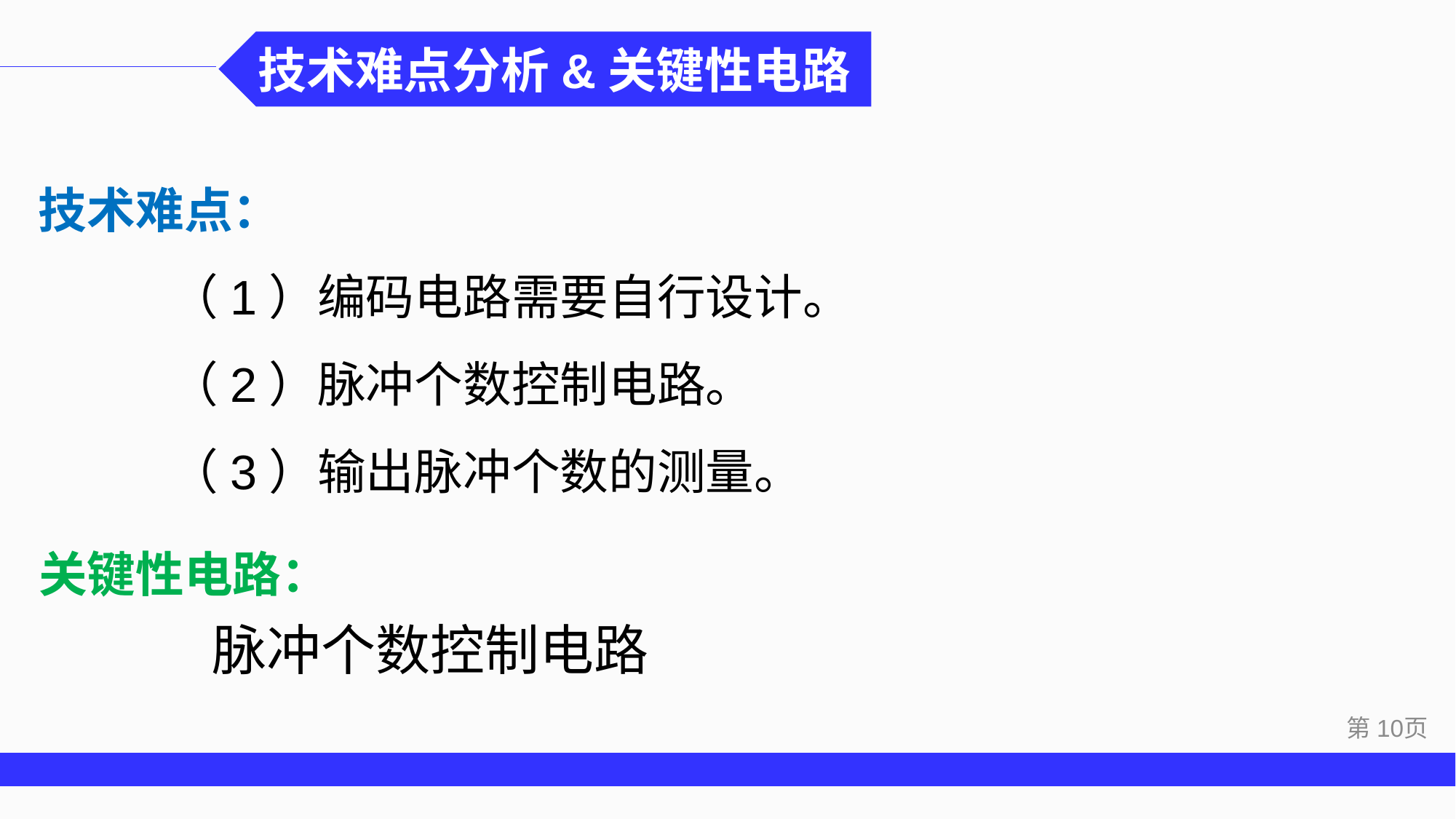

技术难点分析&关键性电路
技术难点：
（1）编码电路需要自行设计。
（2）脉冲个数控制电路。
（3）输出脉冲个数的测量。
关键性电路：
脉冲个数控制电路
第10页